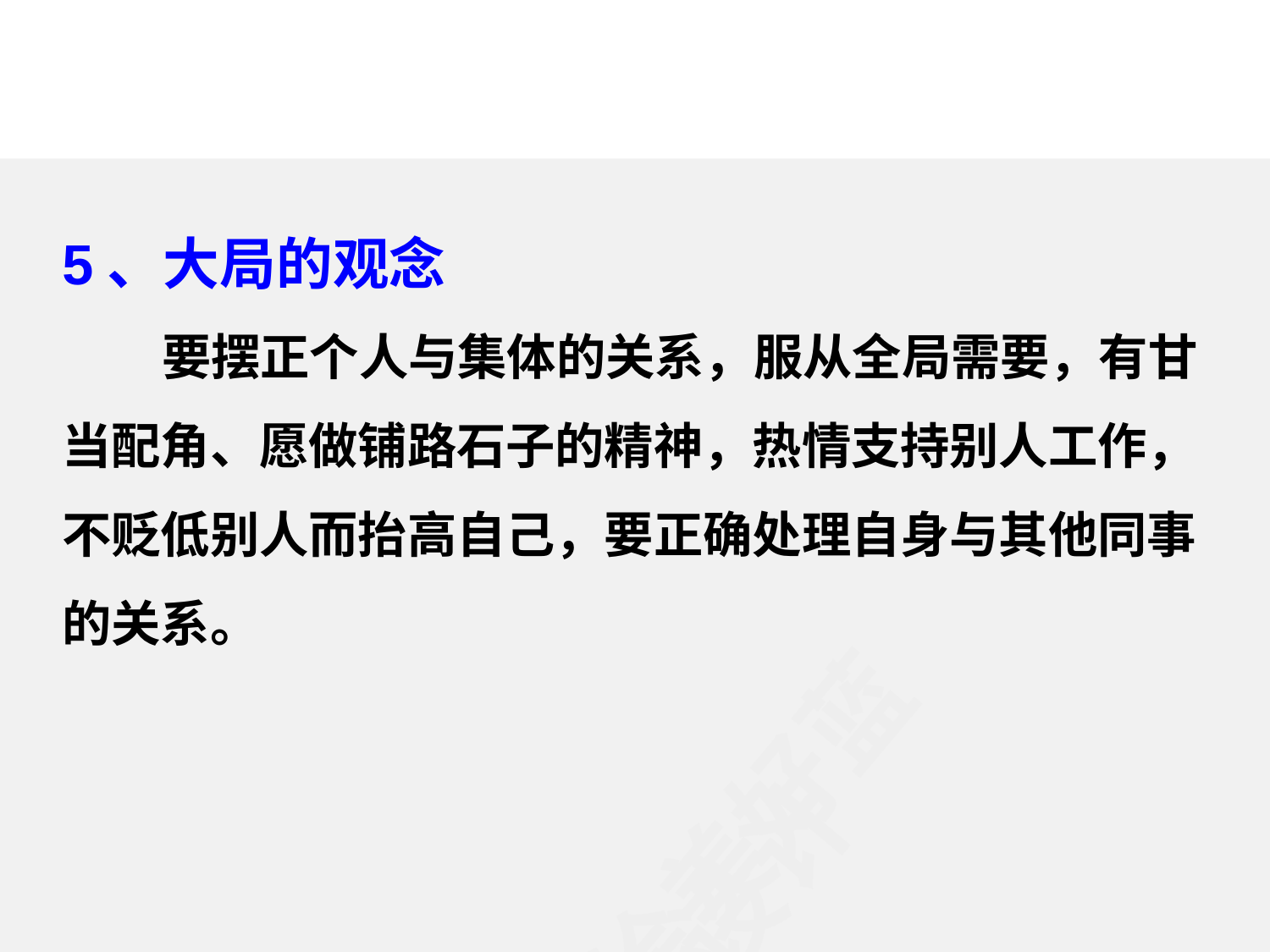

5、大局的观念
        要摆正个人与集体的关系，服从全局需要，有甘当配角、愿做铺路石子的精神，热情支持别人工作，不贬低别人而抬高自己，要正确处理自身与其他同事的关系。